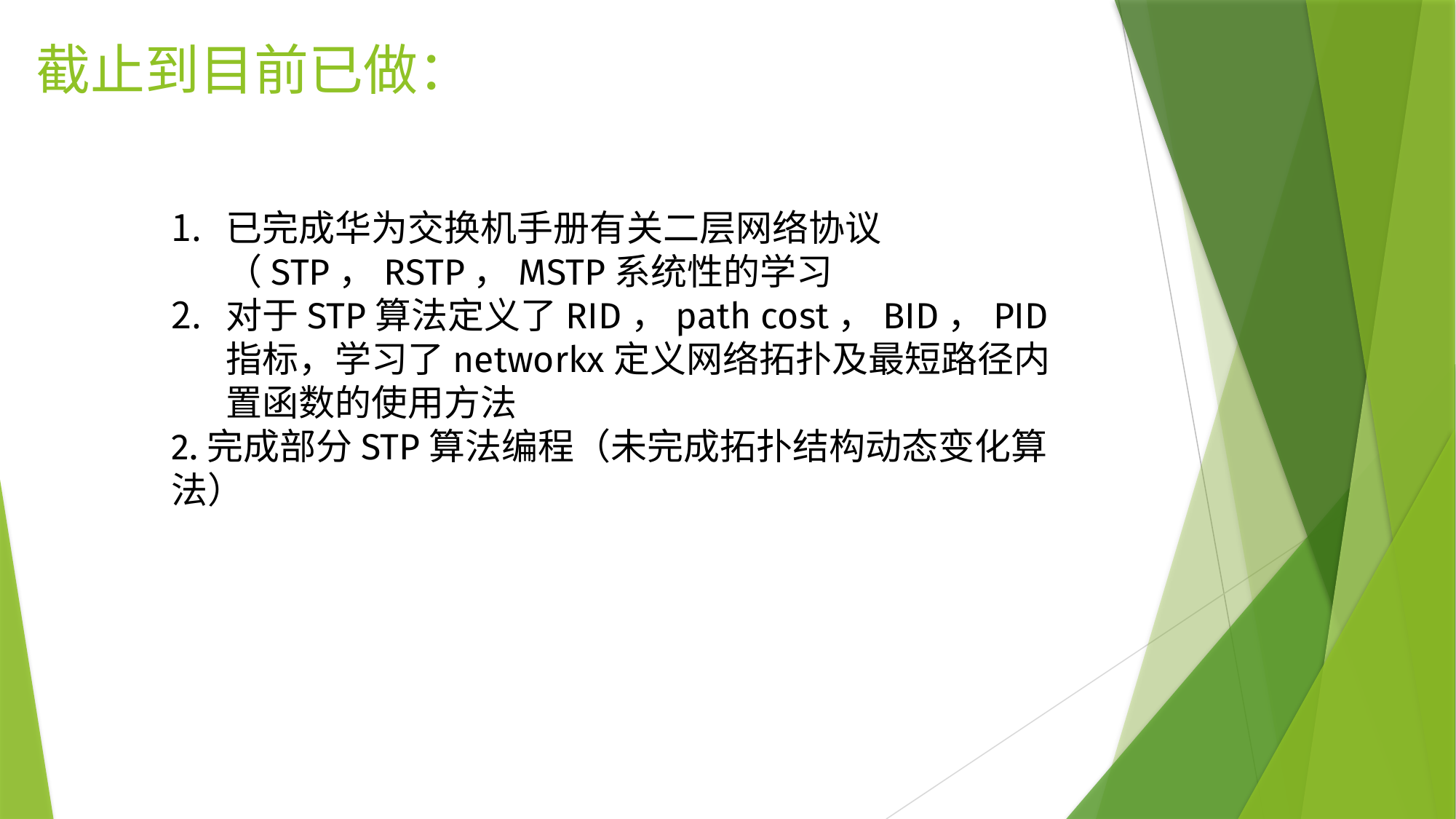

截止到目前已做：
已完成华为交换机手册有关二层网络协议（STP，RSTP，MSTP系统性的学习
对于STP算法定义了RID，path cost，BID，PID指标，学习了networkx定义网络拓扑及最短路径内置函数的使用方法
2.完成部分STP算法编程（未完成拓扑结构动态变化算法）